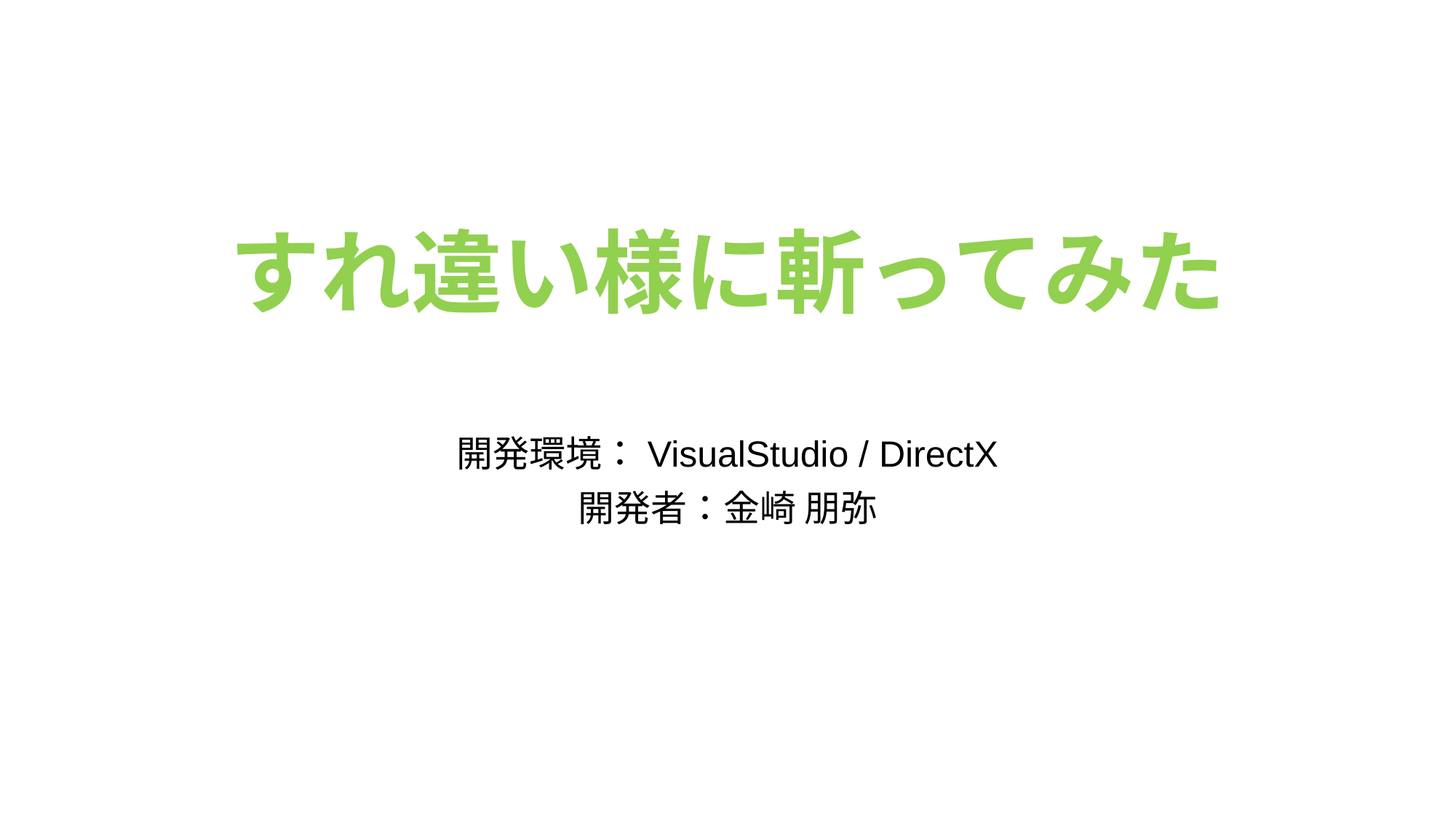

# すれ違い様に斬ってみた
開発環境：VisualStudio / DirectX
開発者：金崎 朋弥